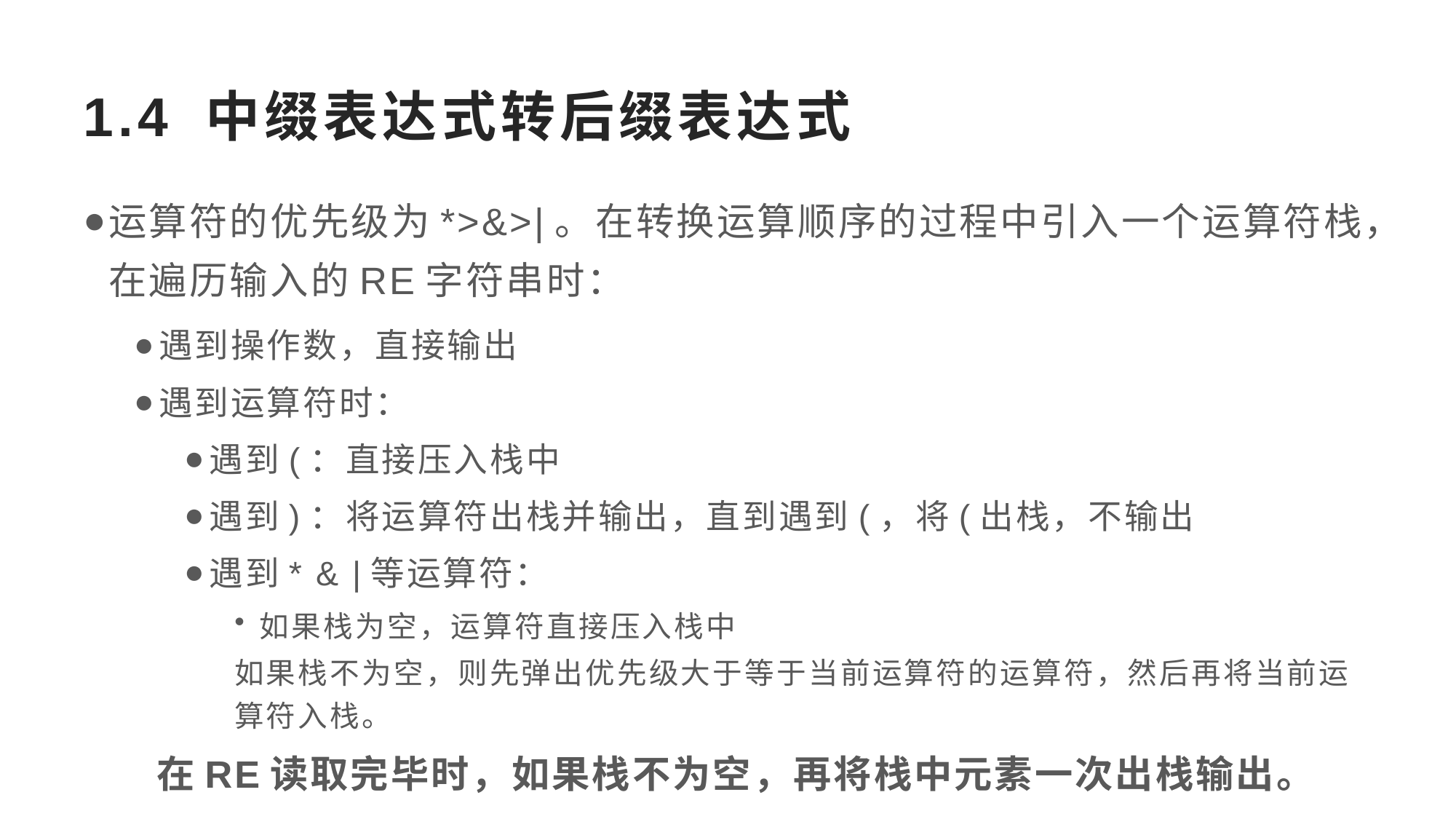

# 1.4 中缀表达式转后缀表达式
运算符的优先级为*>&>|。在转换运算顺序的过程中引入一个运算符栈，在遍历输入的RE字符串时：
遇到操作数，直接输出
遇到运算符时：
遇到(：直接压入栈中
遇到)：将运算符出栈并输出，直到遇到(，将(出栈，不输出
遇到* & |等运算符：
如果栈为空，运算符直接压入栈中
如果栈不为空，则先弹出优先级大于等于当前运算符的运算符，然后再将当前运算符入栈。
      在RE读取完毕时，如果栈不为空，再将栈中元素一次出栈输出。